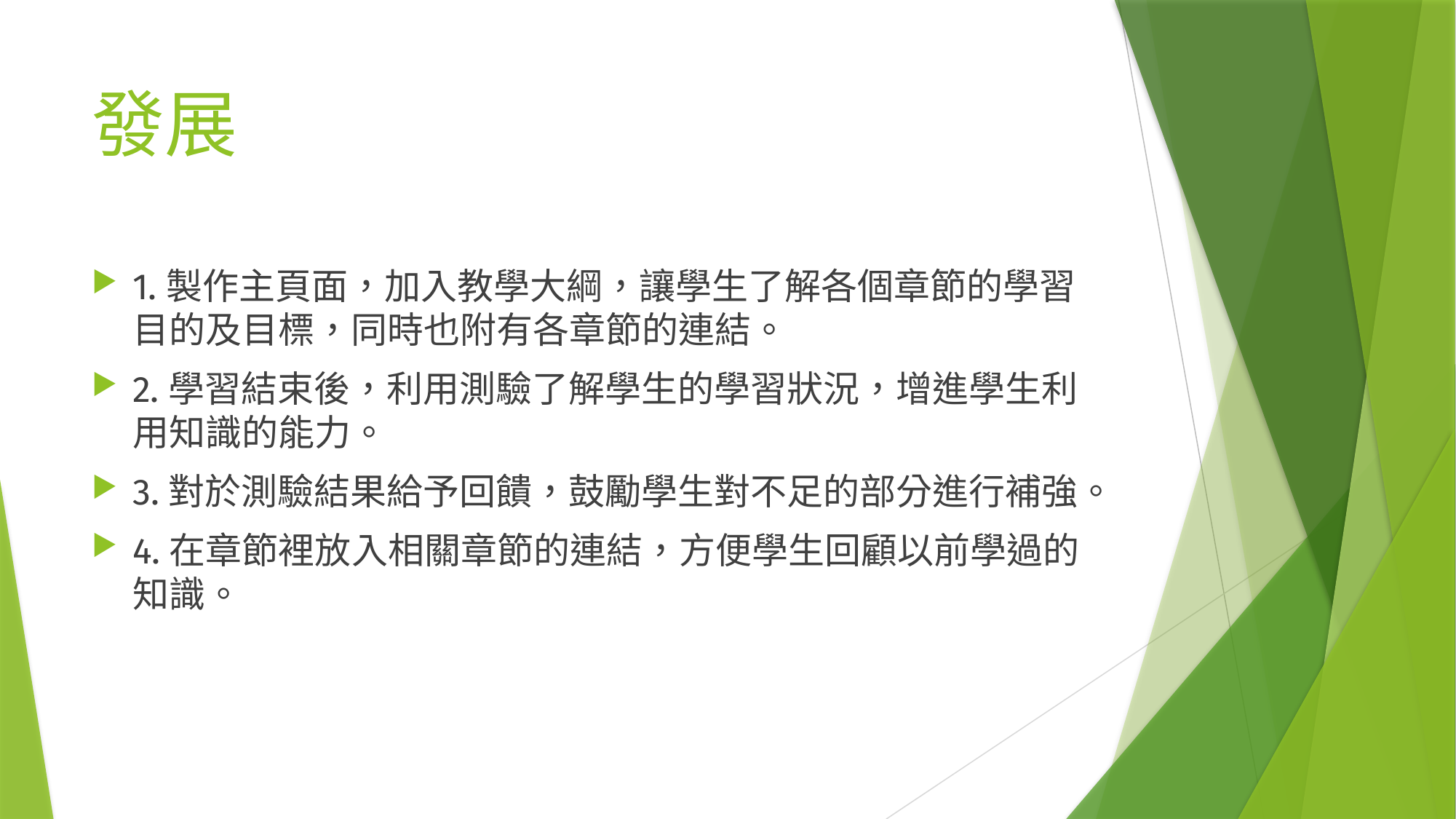

# 發展
1.製作主頁面，加入教學大綱，讓學生了解各個章節的學習目的及目標，同時也附有各章節的連結。
2.學習結束後，利用測驗了解學生的學習狀況，增進學生利用知識的能力。
3.對於測驗結果給予回饋，鼓勵學生對不足的部分進行補強。
4.在章節裡放入相關章節的連結，方便學生回顧以前學過的知識。